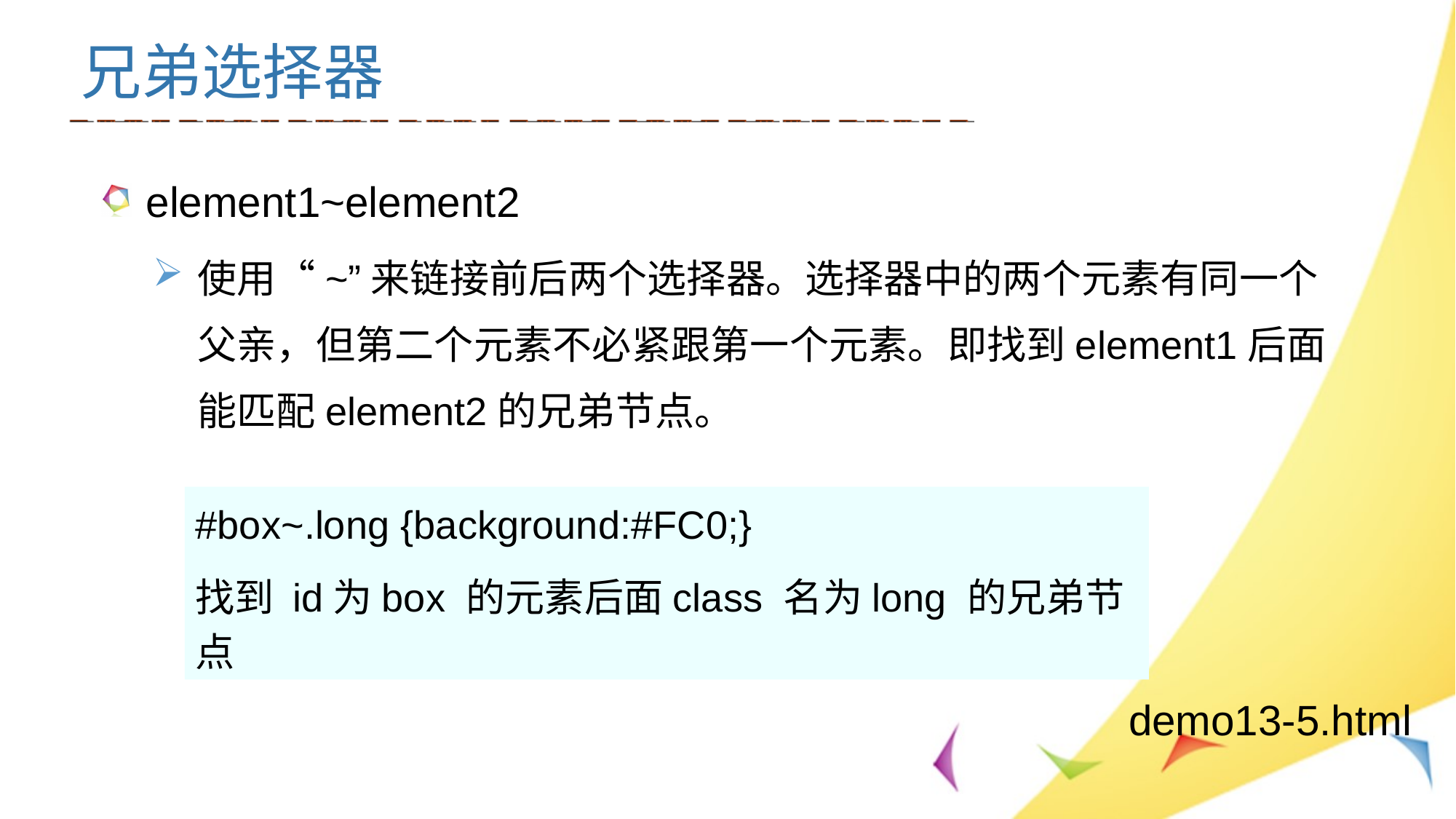

兄弟选择器
element1~element2
使用“~”来链接前后两个选择器。选择器中的两个元素有同一个父亲，但第二个元素不必紧跟第一个元素。即找到element1后面能匹配element2的兄弟节点。
#box~.long {background:#FC0;}
找到 id为box 的元素后面class 名为long 的兄弟节点
demo13-5.html